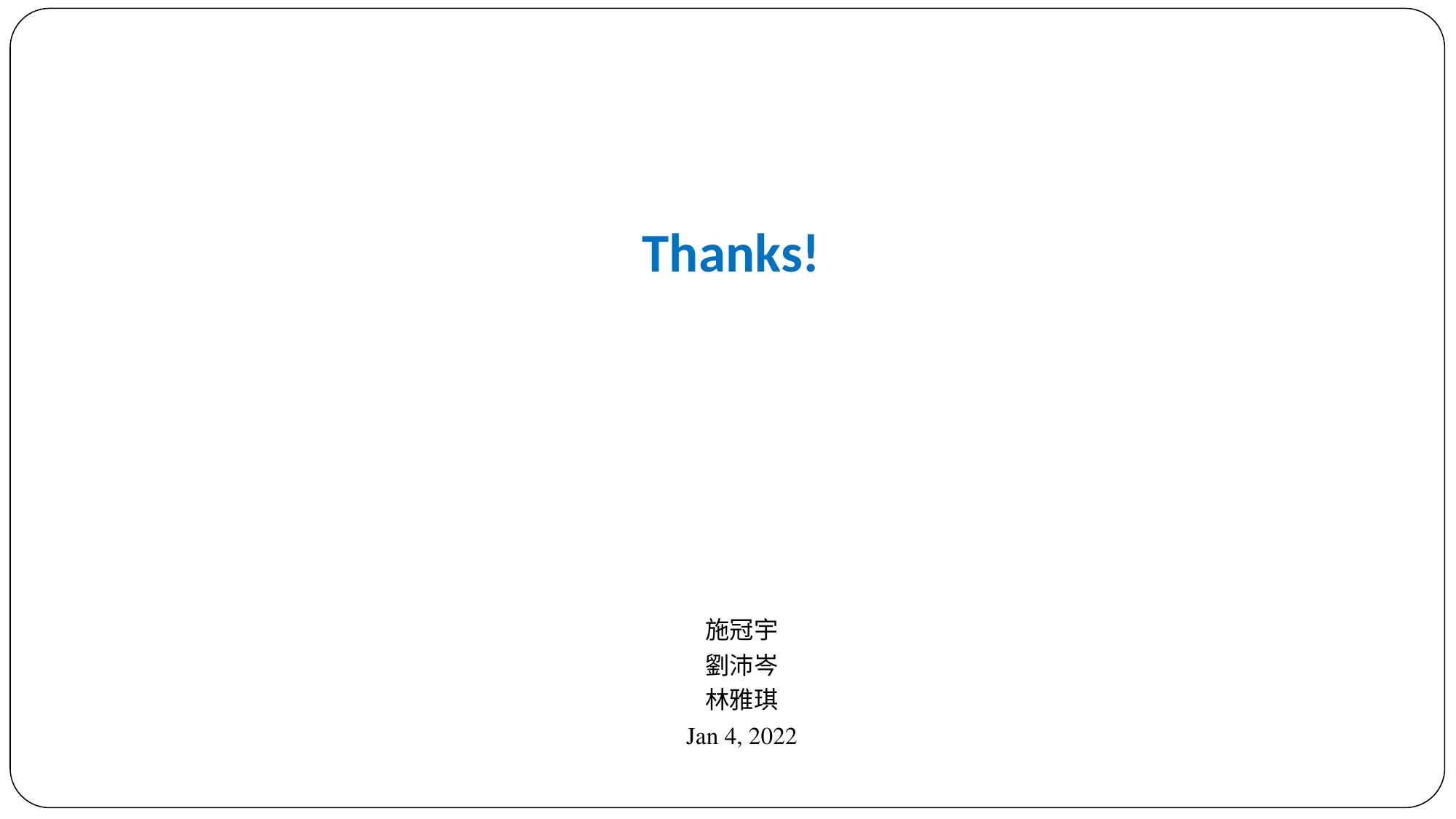

# Thanks!

施冠宇
劉沛岑
林雅琪
Jan 4, 2022